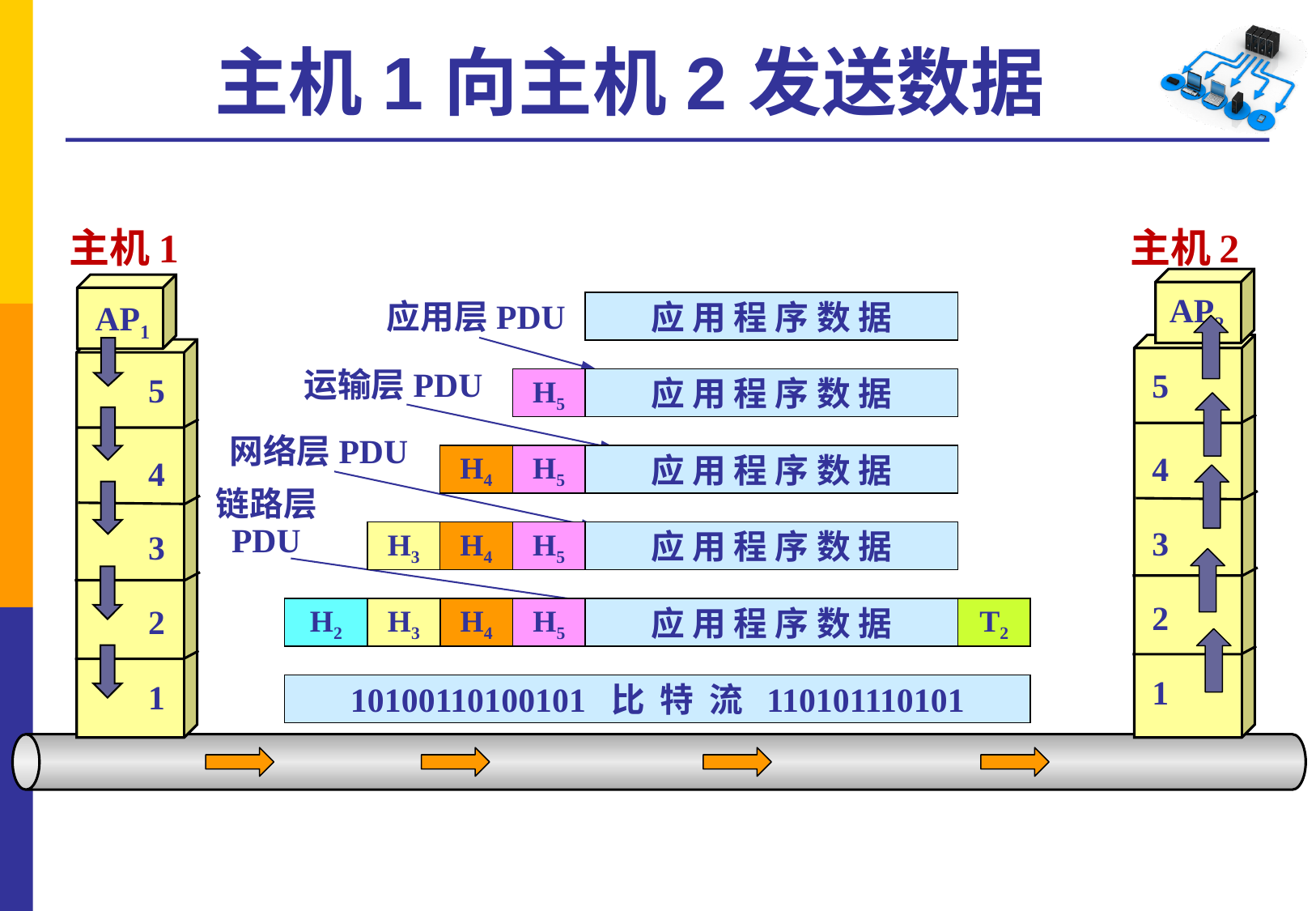

# 主机 1 向主机 2 发送数据

主机 1
主机 2

AP2
AP1
应 用 程 序 数 据

5
5
H5
应 用 程 序 数 据

4
H4
H5
应 用 程 序 数 据
4

3
3
H3
H4
H5
应 用 程 序 数 据

2
2
H2
T2
H3
H4
H5
应 用 程 序 数 据

1
1
10100110100101  比  特  流  110101110101

应用层PDU

运输层PDU

网络层PDU

链路层
PDU